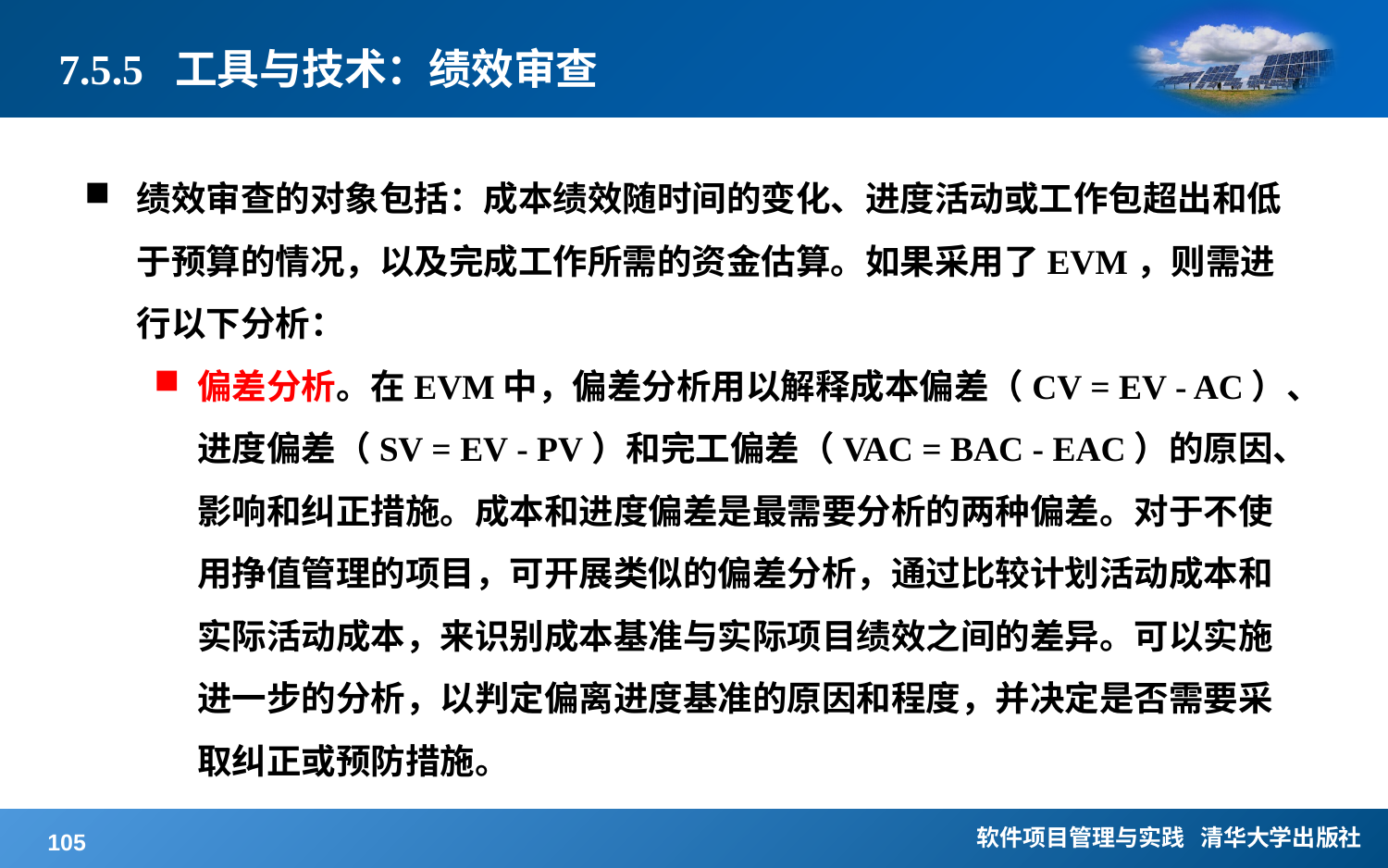

# 7.5.5  工具与技术：绩效审查
绩效审查的对象包括：成本绩效随时间的变化、进度活动或工作包超出和低于预算的情况，以及完成工作所需的资金估算。如果采用了EVM，则需进行以下分析：
偏差分析。在EVM中，偏差分析用以解释成本偏差（CV = EV - AC）、进度偏差（SV = EV - PV）和完工偏差（VAC = BAC - EAC）的原因、影响和纠正措施。成本和进度偏差是最需要分析的两种偏差。对于不使用挣值管理的项目，可开展类似的偏差分析，通过比较计划活动成本和实际活动成本，来识别成本基准与实际项目绩效之间的差异。可以实施进一步的分析，以判定偏离进度基准的原因和程度，并决定是否需要采取纠正或预防措施。